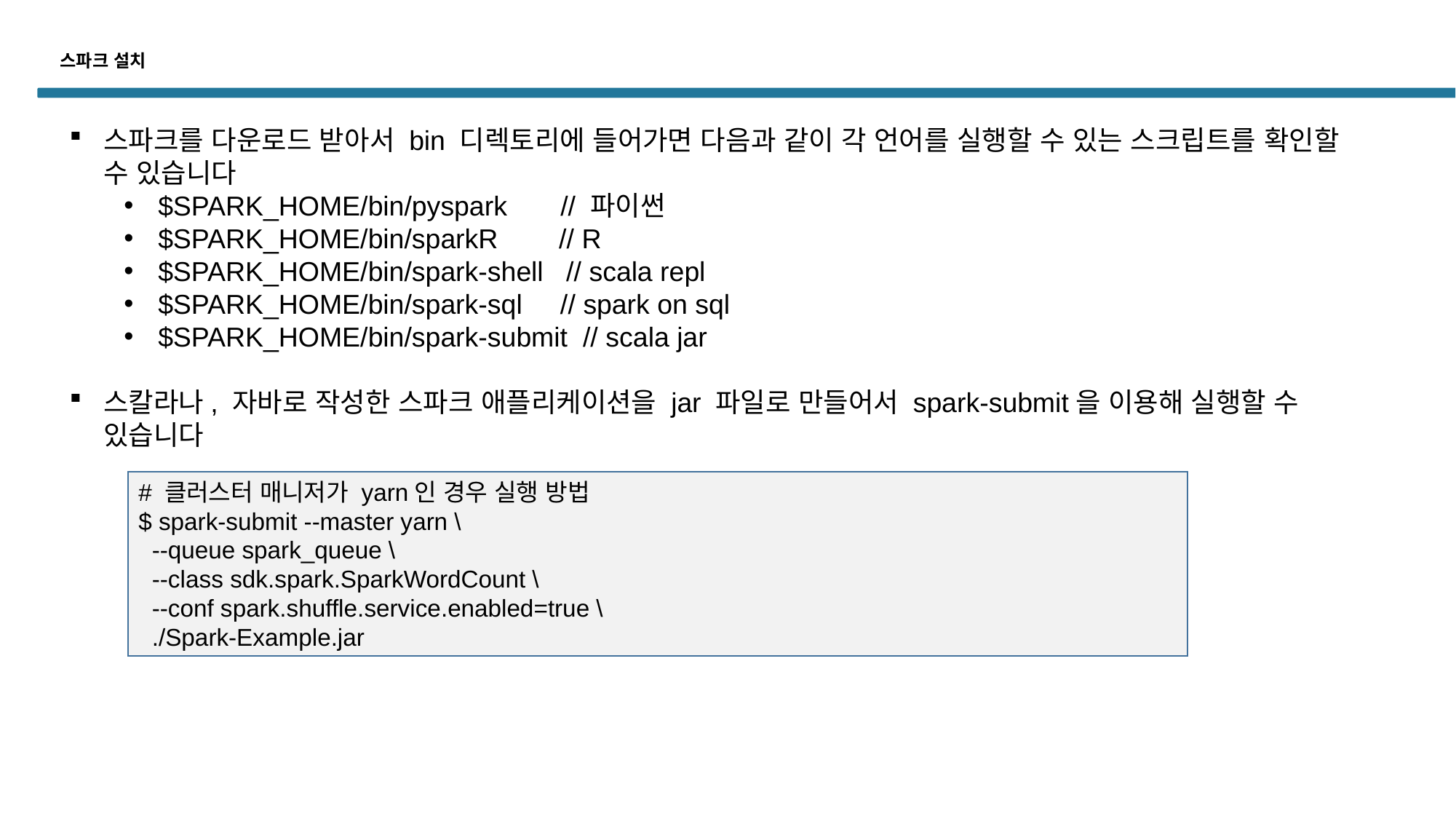

# 스파크 설치
스파크를 다운로드 받아서 bin 디렉토리에 들어가면 다음과 같이 각 언어를 실행할 수 있는 스크립트를 확인할 수 있습니다
$SPARK_HOME/bin/pyspark       // 파이썬
$SPARK_HOME/bin/sparkR        // R
$SPARK_HOME/bin/spark-shell   // scala repl
$SPARK_HOME/bin/spark-sql     // spark on sql
$SPARK_HOME/bin/spark-submit  // scala jar

스칼라나, 자바로 작성한 스파크 애플리케이션을 jar 파일로 만들어서 spark-submit을 이용해 실행할 수 있습니다

# 클러스터 매니저가 yarn인 경우 실행 방법
$ spark-submit --master yarn \
  --queue spark_queue \
  --class sdk.spark.SparkWordCount \
  --conf spark.shuffle.service.enabled=true \
  ./Spark-Example.jar